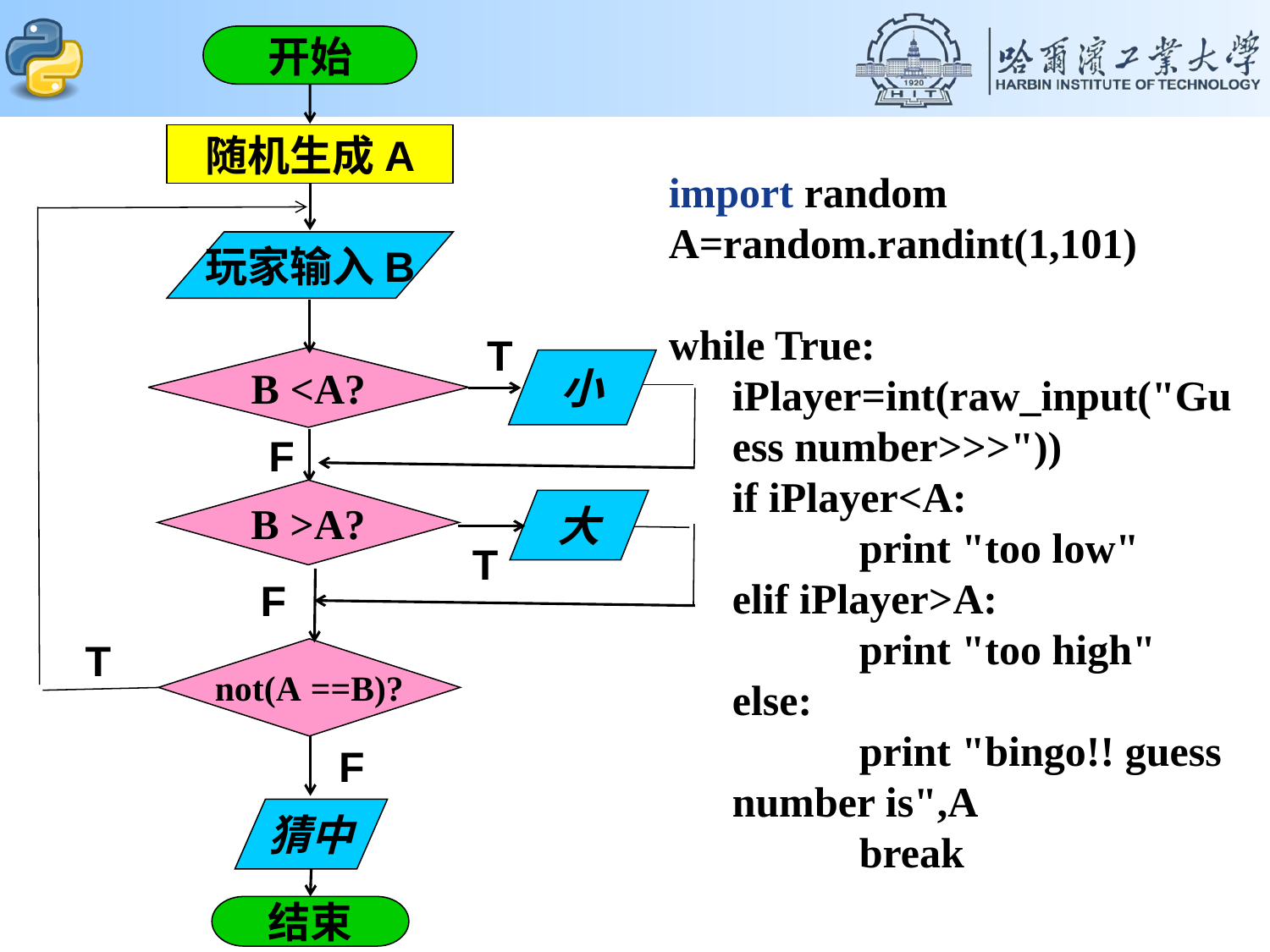

开始
随机生成A
import random
A=random.randint(1,101)

while True:
iPlayer=int(raw_input("Guess number>>>"))
if iPlayer<A:
	print "too low"
elif iPlayer>A:
	print "too high"
else:
	print "bingo!! guess number is",A
	break
T
玩家输入B
T
B <A?
小
F
B >A?
大
T
F
not(A ==B)?
F
猜中
结束